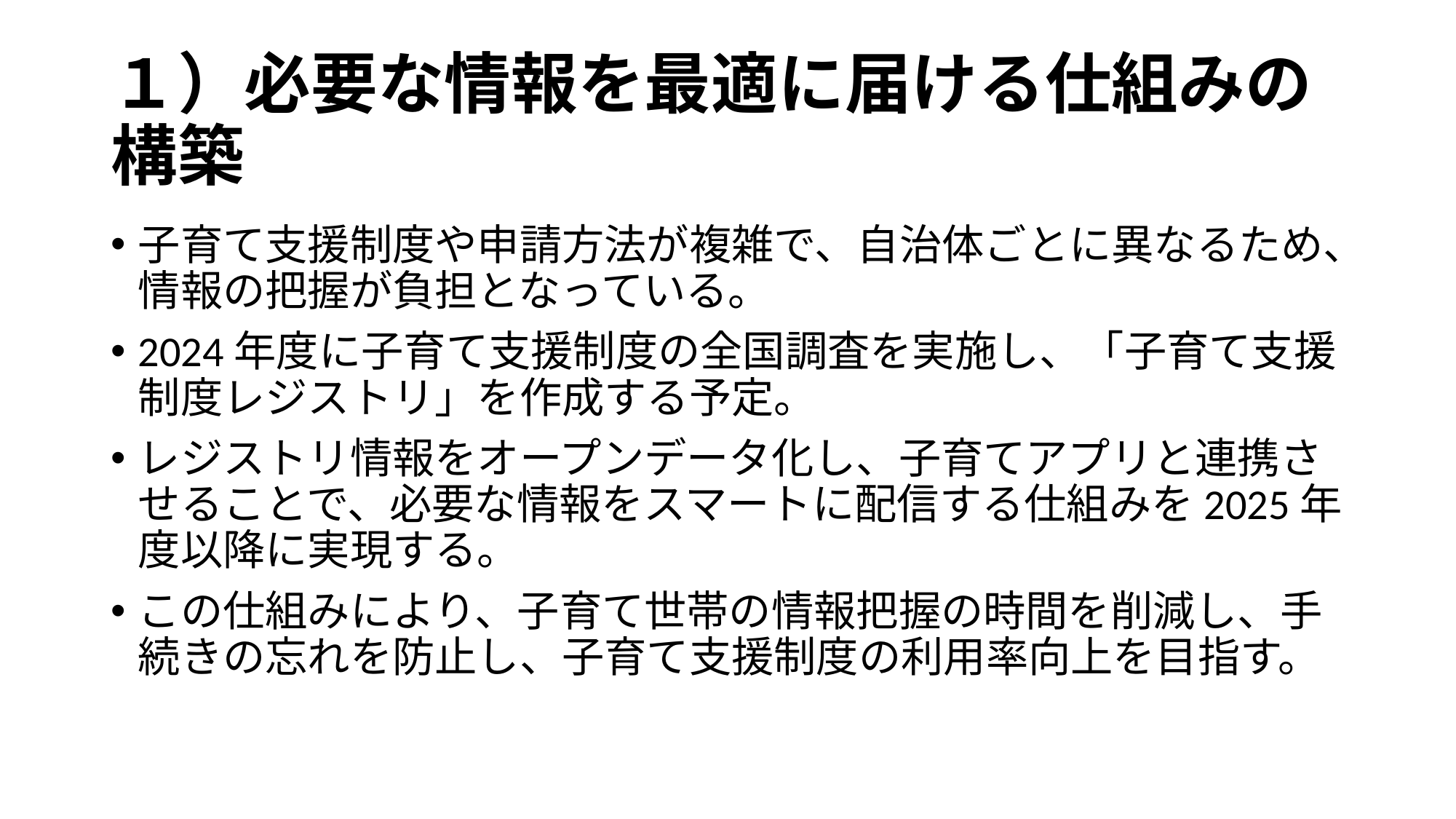

# １）必要な情報を最適に届ける仕組みの構築
子育て支援制度や申請方法が複雑で、自治体ごとに異なるため、情報の把握が負担となっている。
2024年度に子育て支援制度の全国調査を実施し、「子育て支援制度レジストリ」を作成する予定。
レジストリ情報をオープンデータ化し、子育てアプリと連携させることで、必要な情報をスマートに配信する仕組みを2025年度以降に実現する。
この仕組みにより、子育て世帯の情報把握の時間を削減し、手続きの忘れを防止し、子育て支援制度の利用率向上を目指す。